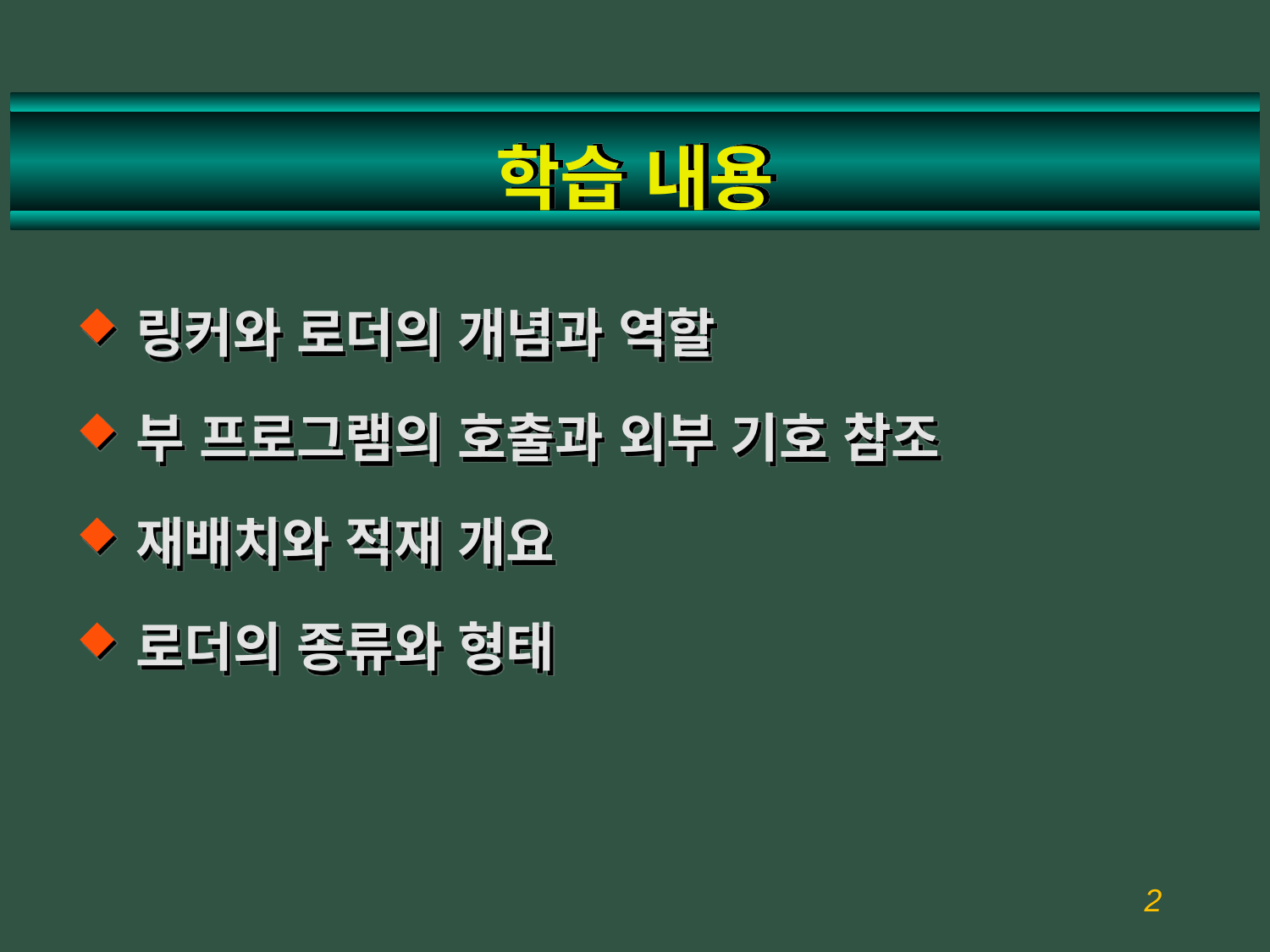

# 학습 내용
링커와 로더의 개념과 역할
부 프로그램의 호출과 외부 기호 참조
재배치와 적재 개요
로더의 종류와 형태
2